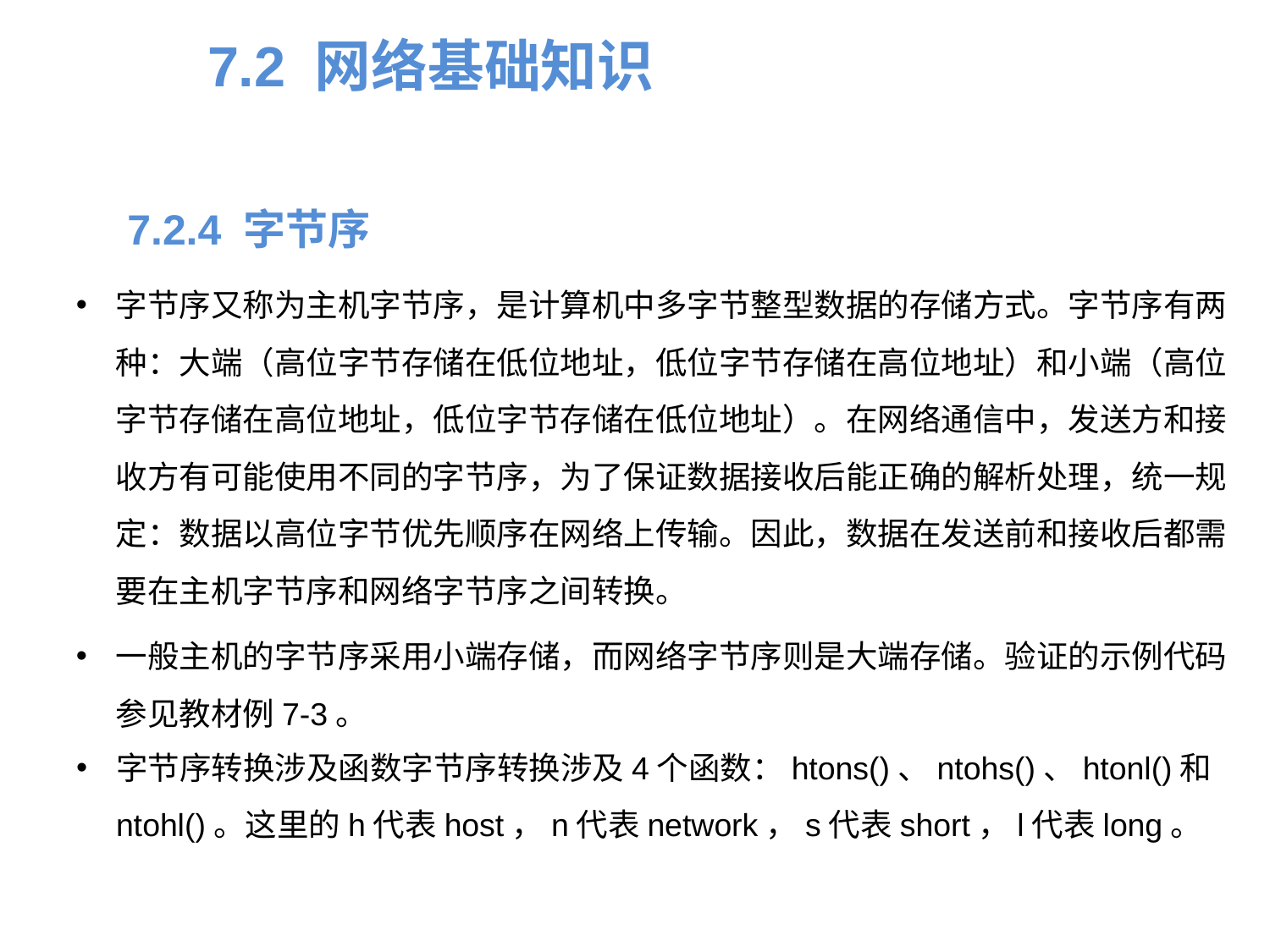

7.2 网络基础知识
7.2.4 字节序
字节序又称为主机字节序，是计算机中多字节整型数据的存储方式。字节序有两种：大端（高位字节存储在低位地址，低位字节存储在高位地址）和小端（高位字节存储在高位地址，低位字节存储在低位地址）。在网络通信中，发送方和接收方有可能使用不同的字节序，为了保证数据接收后能正确的解析处理，统一规定：数据以高位字节优先顺序在网络上传输。因此，数据在发送前和接收后都需要在主机字节序和网络字节序之间转换。
一般主机的字节序采用小端存储，而网络字节序则是大端存储。验证的示例代码参见教材例7-3。
字节序转换涉及函数字节序转换涉及4个函数：htons()、ntohs()、htonl()和ntohl()。这里的h代表host，n代表network，s代表short，l代表long。